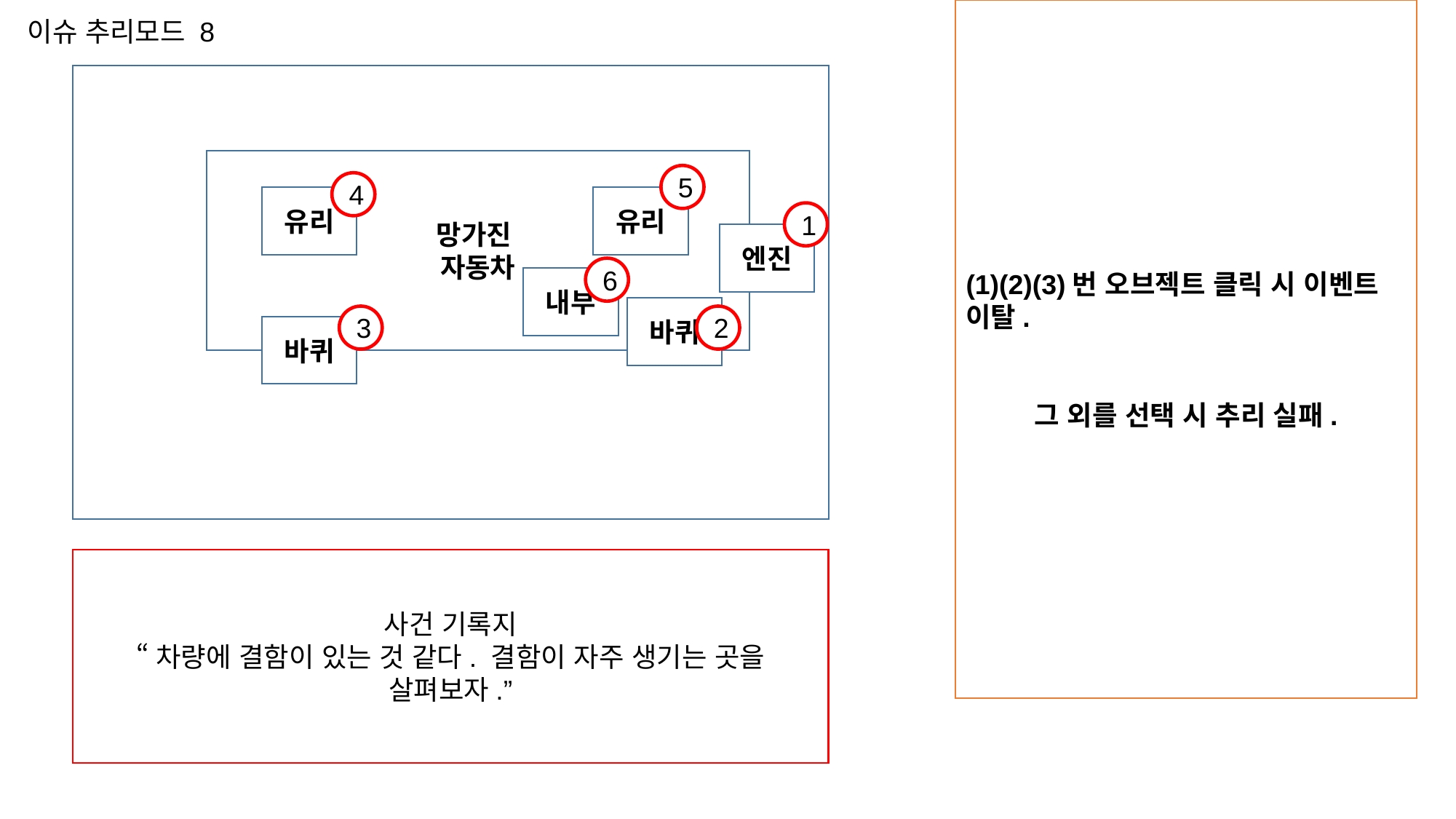

(1)(2)(3)번 오브젝트 클릭 시 이벤트 이탈.

그 외를 선택 시 추리 실패.
이슈 추리모드 8

망가진
자동차
5
4
유리
유리
1
엔진
6
내부
바퀴
3
2
바퀴
사건 기록지
“차량에 결함이 있는 것 같다. 결함이 자주 생기는 곳을
살펴보자.”